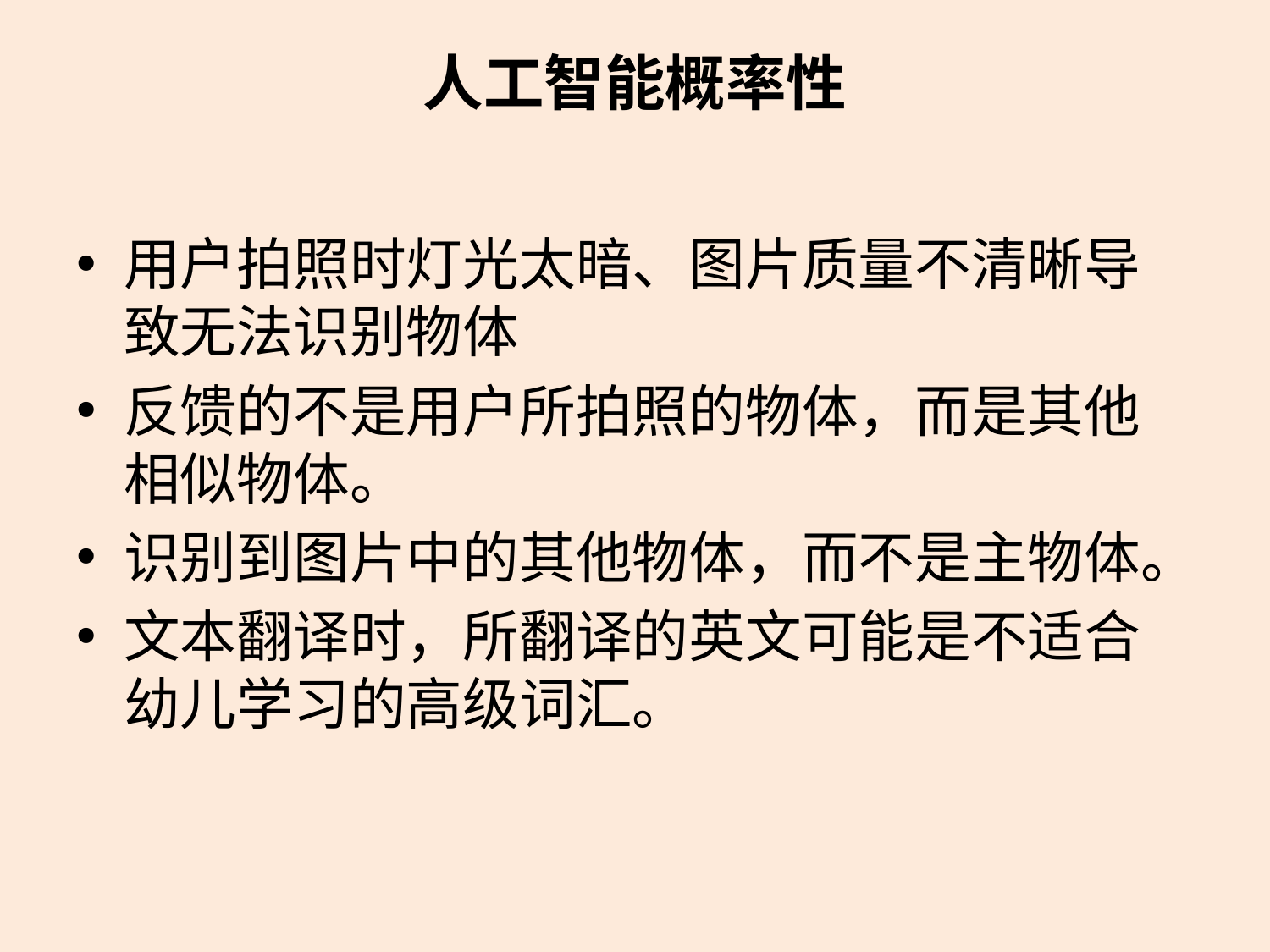

# 人工智能概率性
用户拍照时灯光太暗、图片质量不清晰导致无法识别物体
反馈的不是用户所拍照的物体，而是其他相似物体。
识别到图片中的其他物体，而不是主物体。
文本翻译时，所翻译的英文可能是不适合幼儿学习的高级词汇。